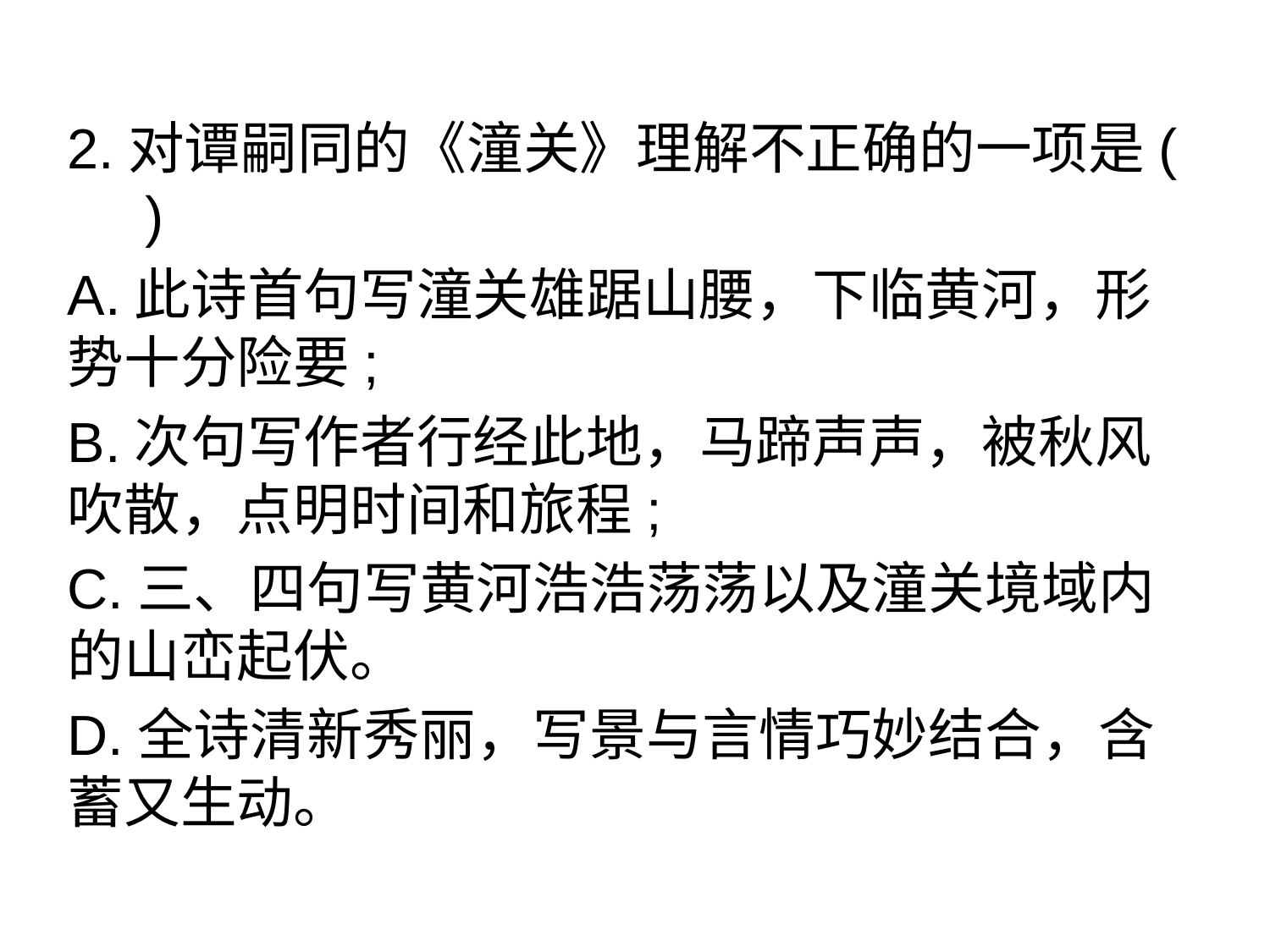

#
2.对谭嗣同的《潼关》理解不正确的一项是(      )
A.此诗首句写潼关雄踞山腰，下临黄河，形势十分险要;
B.次句写作者行经此地，马蹄声声，被秋风吹散，点明时间和旅程;
C.三、四句写黄河浩浩荡荡以及潼关境域内的山峦起伏。
D.全诗清新秀丽，写景与言情巧妙结合，含蓄又生动。